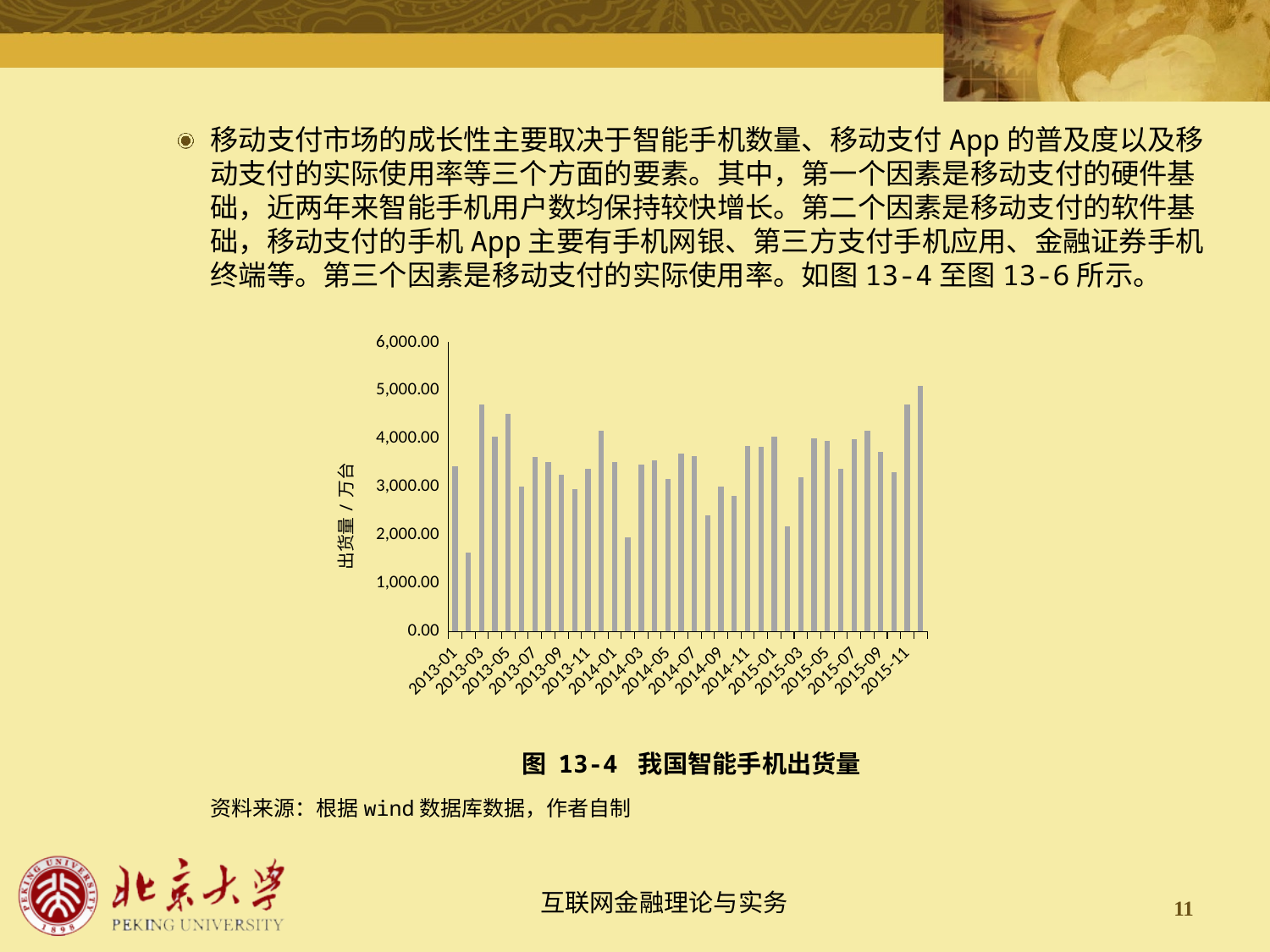

移动支付市场的成长性主要取决于智能手机数量、移动支付App的普及度以及移动支付的实际使用率等三个方面的要素。其中，第一个因素是移动支付的硬件基础，近两年来智能手机用户数均保持较快增长。第二个因素是移动支付的软件基础，移动支付的手机App主要有手机网银、第三方支付手机应用、金融证券手机终端等。第三个因素是移动支付的实际使用率。如图13-4至图13-6所示。

图 13-4 我国智能手机出货量
资料来源：根据wind数据库数据，作者自制

### Chart

| Category | 出货量:智能手机:当月值 |
|---|---|
| 41305 | 3436.8 |
| 41333 | 1643.5 |
| 41364 | 4705.8 |
| 41394 | 4036.5 |
| 41425 | 4521.5 |
| 41455 | 3006.5 |
| 41486 | 3621.1 |
| 41517 | 3522.7 |
| 41547 | 3252.5 |
| 41578 | 2949.2 |
| 41608 | 3372.0 |
| 41639 | 4156.8 |
| 41670 | 3509.3 |
| 41698 | 1945.4 |
| 41729 | 3455.8 |
| 41759 | 3552.9 |
| 41790 | 3163.1 |
| 41820 | 3699.7 |
| 41851 | 3631.0 |
| 41882 | 2404.9 |
| 41912 | 3014.9 |
| 41943 | 2819.4 |
| 41973 | 3848.9 |
| 42004 | 3832.8 |
| 42035 | 4042.0 |
| 42063 | 2188.4 |
| 42094 | 3208.2 |
| 42124 | 4008.8 |
| 42155 | 3952.7 |
| 42185 | 3377.3 |
| 42216 | 3985.9 |
| 42247 | 4158.2 |
| 42277 | 3732.8 |
| 42308 | 3296.7 |
| 42338 | 4701.2 |
| 42369 | 5088.1 |
11